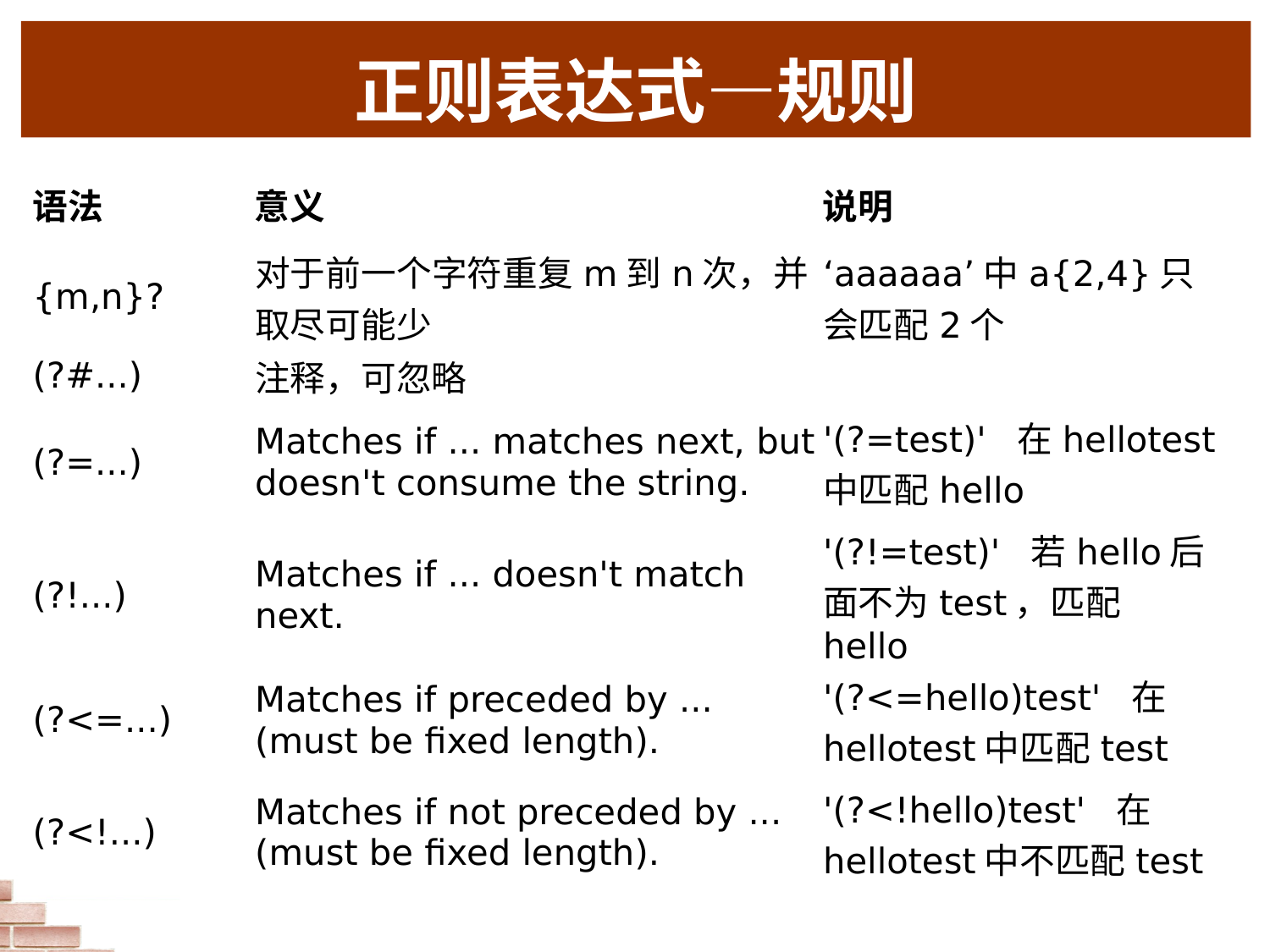

# 正则表达式—规则
| 语法 | 意义 | 说明 |
| --- | --- | --- |
| {m,n}? | 对于前一个字符重复m到n次，并取尽可能少 | ‘aaaaaa’中a{2,4}只会匹配2个 |
| (?#...) | 注释，可忽略 |  |
| (?=...) | Matches if ... matches next, but doesn't consume the string. | '(?=test)'  在hellotest中匹配hello |
| (?!...) | Matches if ... doesn't match next. | '(?!=test)'  若hello后面不为test，匹配hello |
| (?<=...) | Matches if preceded by ... (must be fixed length). | '(?<=hello)test'  在hellotest中匹配test |
| (?<!...) | Matches if not preceded by ... (must be fixed length). | '(?<!hello)test'  在hellotest中不匹配test |